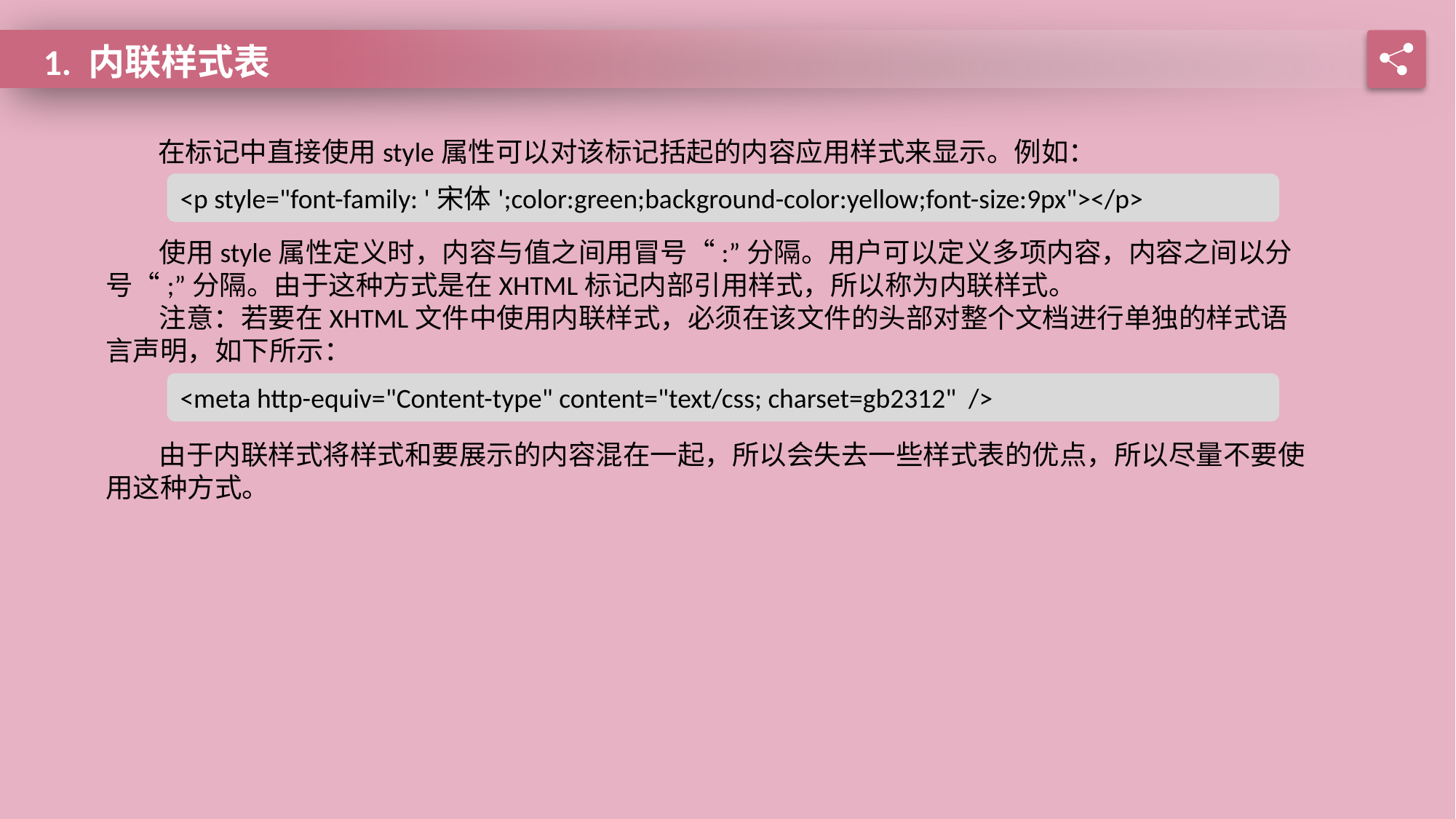

1. 内联样式表
在标记中直接使用style属性可以对该标记括起的内容应用样式来显示。例如：
<p style="font-family: '宋体';color:green;background-color:yellow;font-size:9px"></p>
使用style属性定义时，内容与值之间用冒号“:”分隔。用户可以定义多项内容，内容之间以分号“;”分隔。由于这种方式是在XHTML标记内部引用样式，所以称为内联样式。
注意：若要在XHTML文件中使用内联样式，必须在该文件的头部对整个文档进行单独的样式语言声明，如下所示：
<meta http-equiv="Content-type" content="text/css; charset=gb2312"  />
由于内联样式将样式和要展示的内容混在一起，所以会失去一些样式表的优点，所以尽量不要使用这种方式。